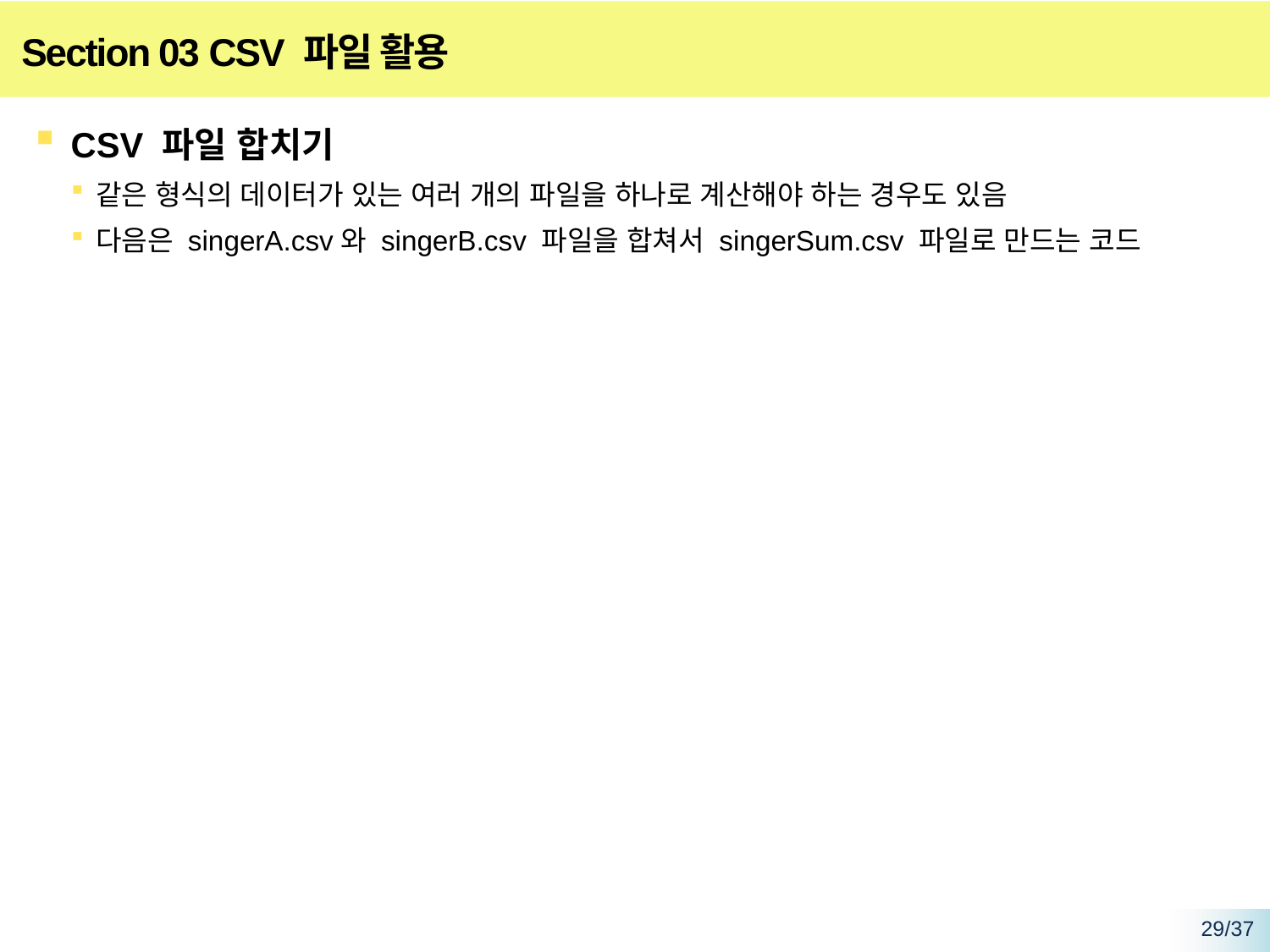

# Section 03 CSV 파일 활용
CSV 파일 합치기
같은 형식의 데이터가 있는 여러 개의 파일을 하나로 계산해야 하는 경우도 있음
다음은 singerA.csv와 singerB.csv 파일을 합쳐서 singerSum.csv 파일로 만드는 코드